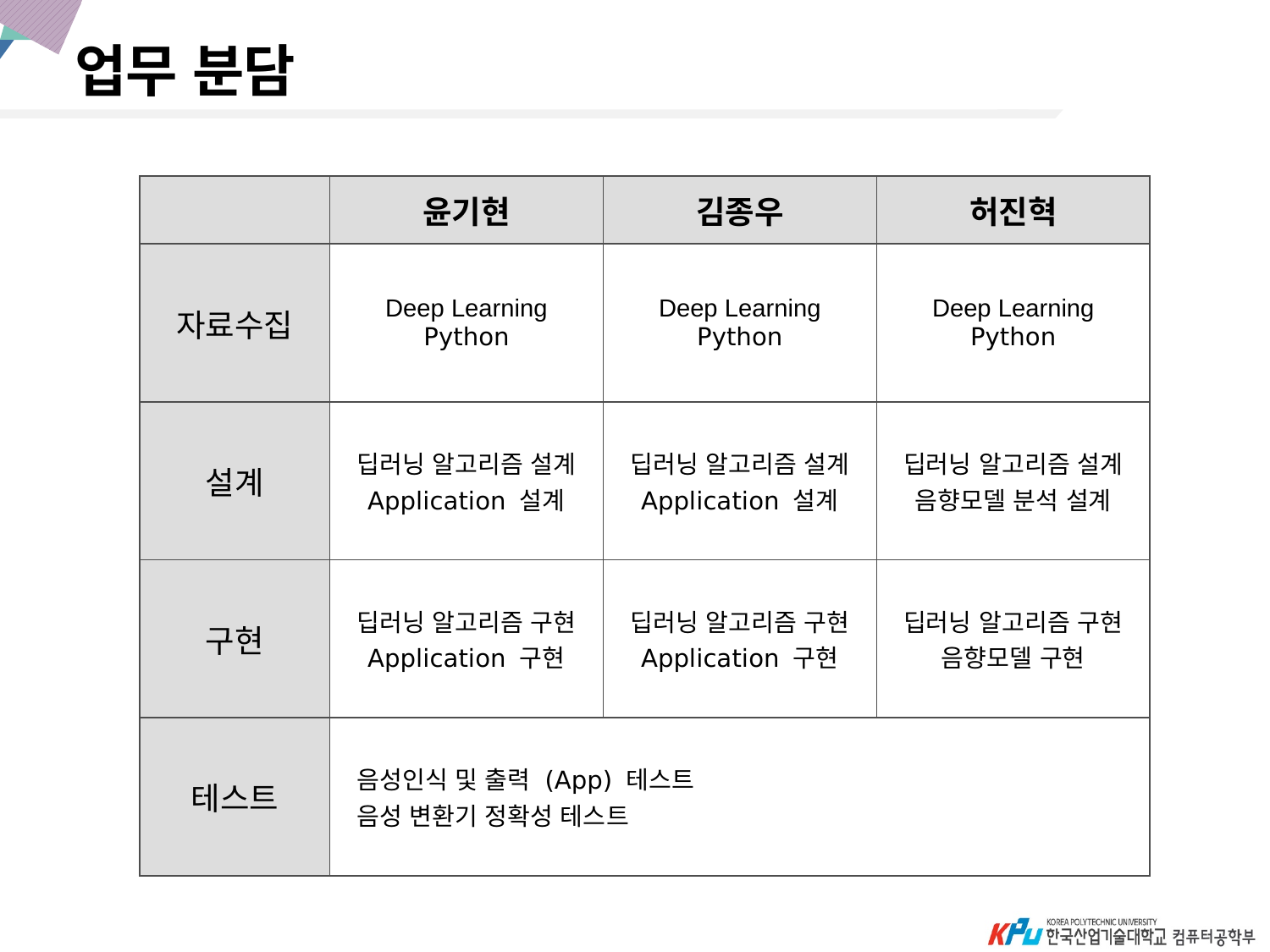

업무 분담
|  | 윤기현 | 김종우 | 허진혁 |
| --- | --- | --- | --- |
| 자료수집 | Deep Learning Python | Deep Learning Python | Deep Learning Python |
| 설계 | 딥러닝 알고리즘 설계 Application 설계 | 딥러닝 알고리즘 설계 Application 설계 | 딥러닝 알고리즘 설계 음향모델 분석 설계 |
| 구현 | 딥러닝 알고리즘 구현 Application 구현 | 딥러닝 알고리즘 구현 Application 구현 | 딥러닝 알고리즘 구현 음향모델 구현 |
| 테스트 | 음성인식 및 출력 (App) 테스트 음성 변환기 정확성 테스트 |  |  |